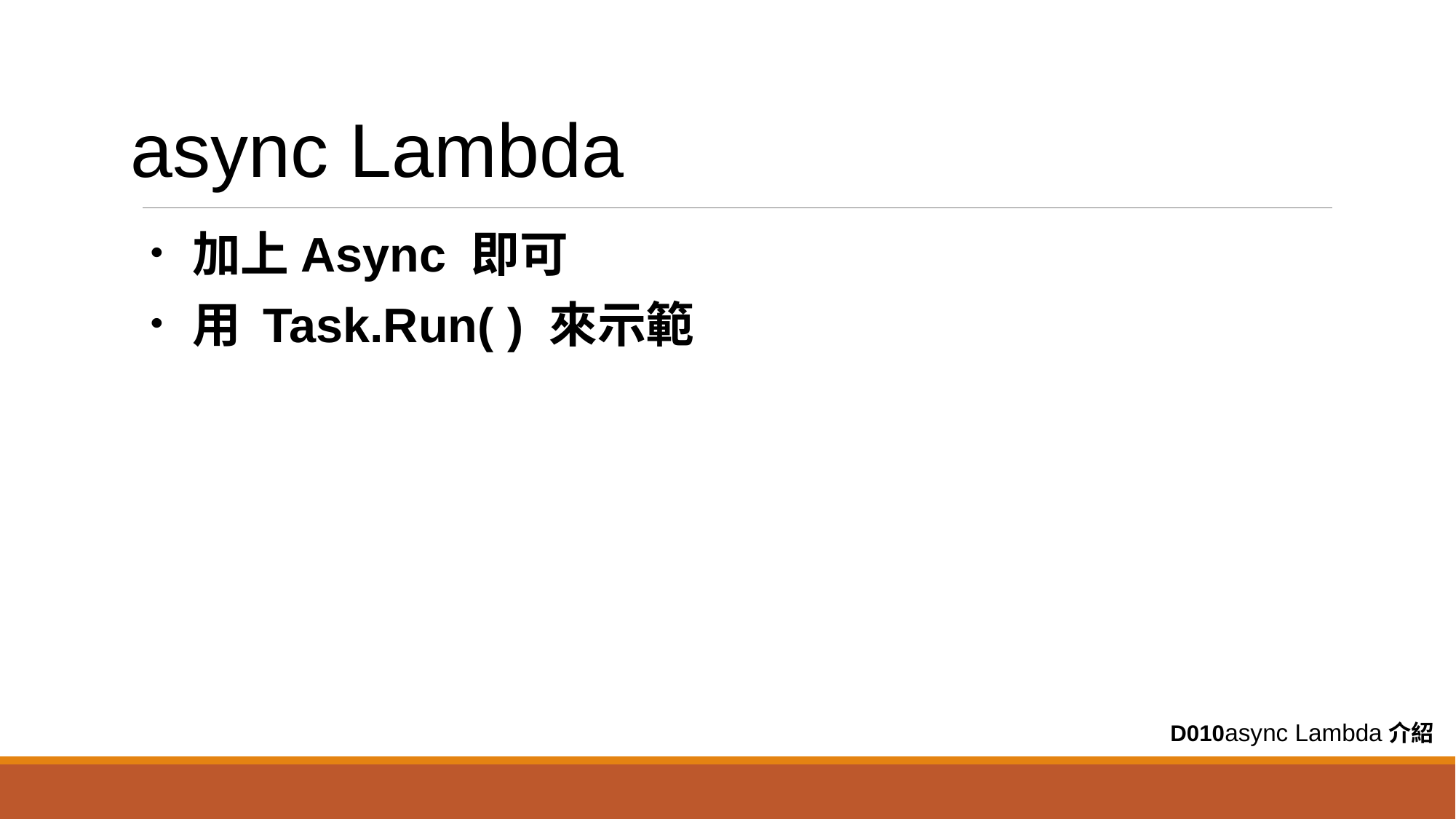

async Lambda
． 加上Async 即可
． 用 Task.Run( ) 來示範
D010async Lambda介紹